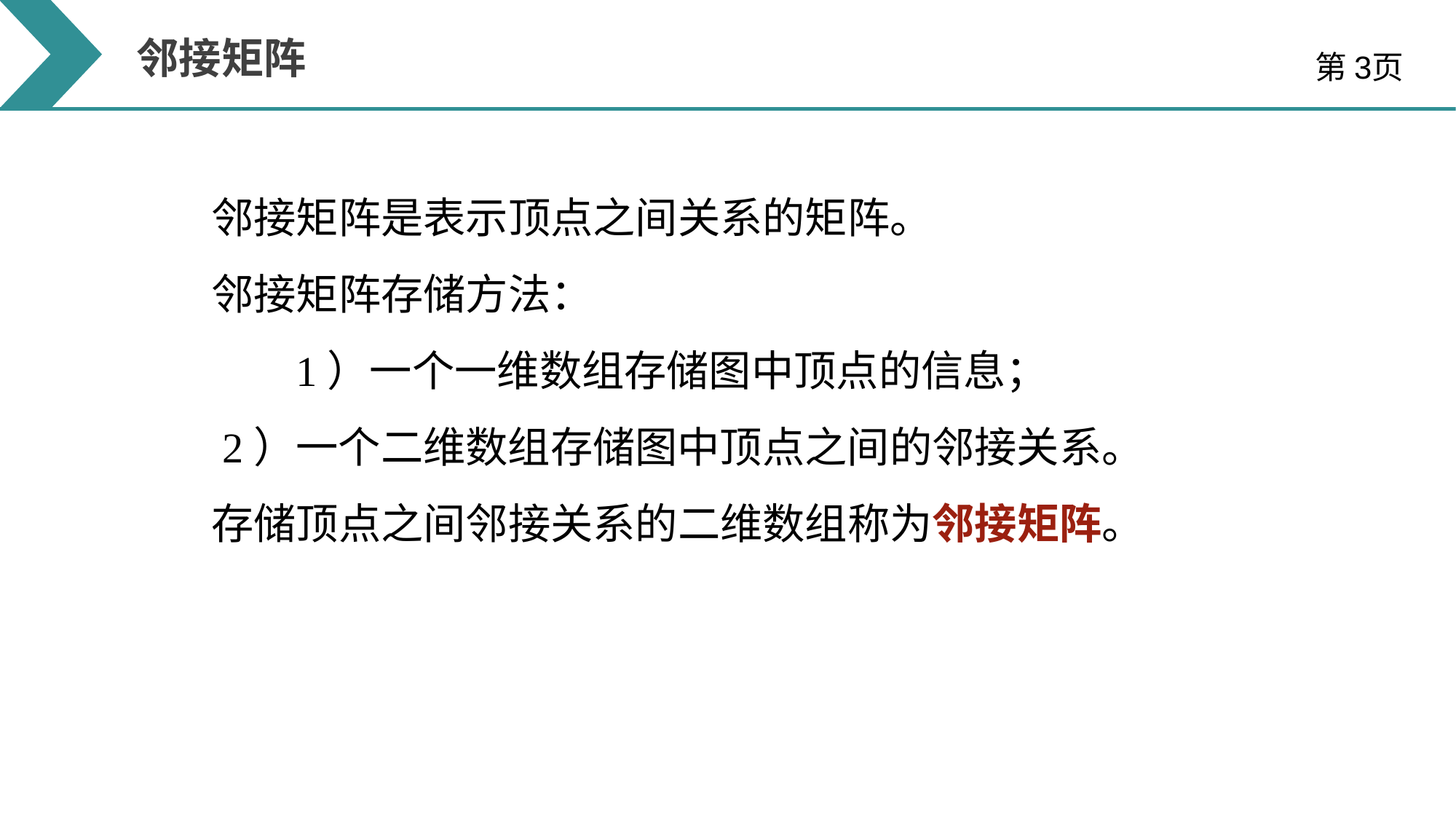

邻接矩阵
第3页
邻接矩阵是表示顶点之间关系的矩阵。
邻接矩阵存储方法：
        1）一个一维数组存储图中顶点的信息；
 2）一个二维数组存储图中顶点之间的邻接关系。
存储顶点之间邻接关系的二维数组称为邻接矩阵。